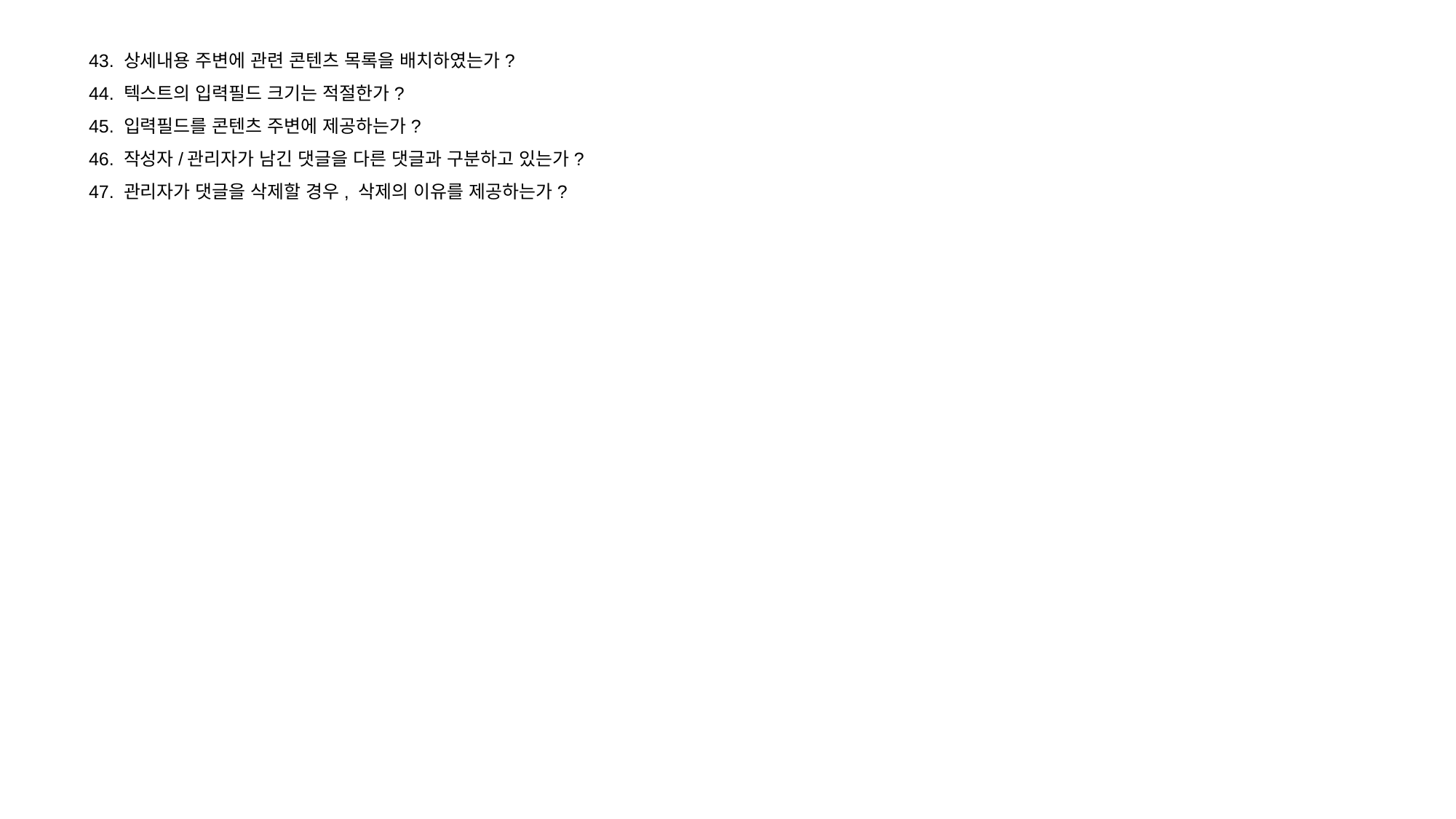

43. 상세내용 주변에 관련 콘텐츠 목록을 배치하였는가?
44. 텍스트의 입력필드 크기는 적절한가?
45. 입력필드를 콘텐츠 주변에 제공하는가?
46. 작성자/관리자가 남긴 댓글을 다른 댓글과 구분하고 있는가?
47. 관리자가 댓글을 삭제할 경우, 삭제의 이유를 제공하는가?